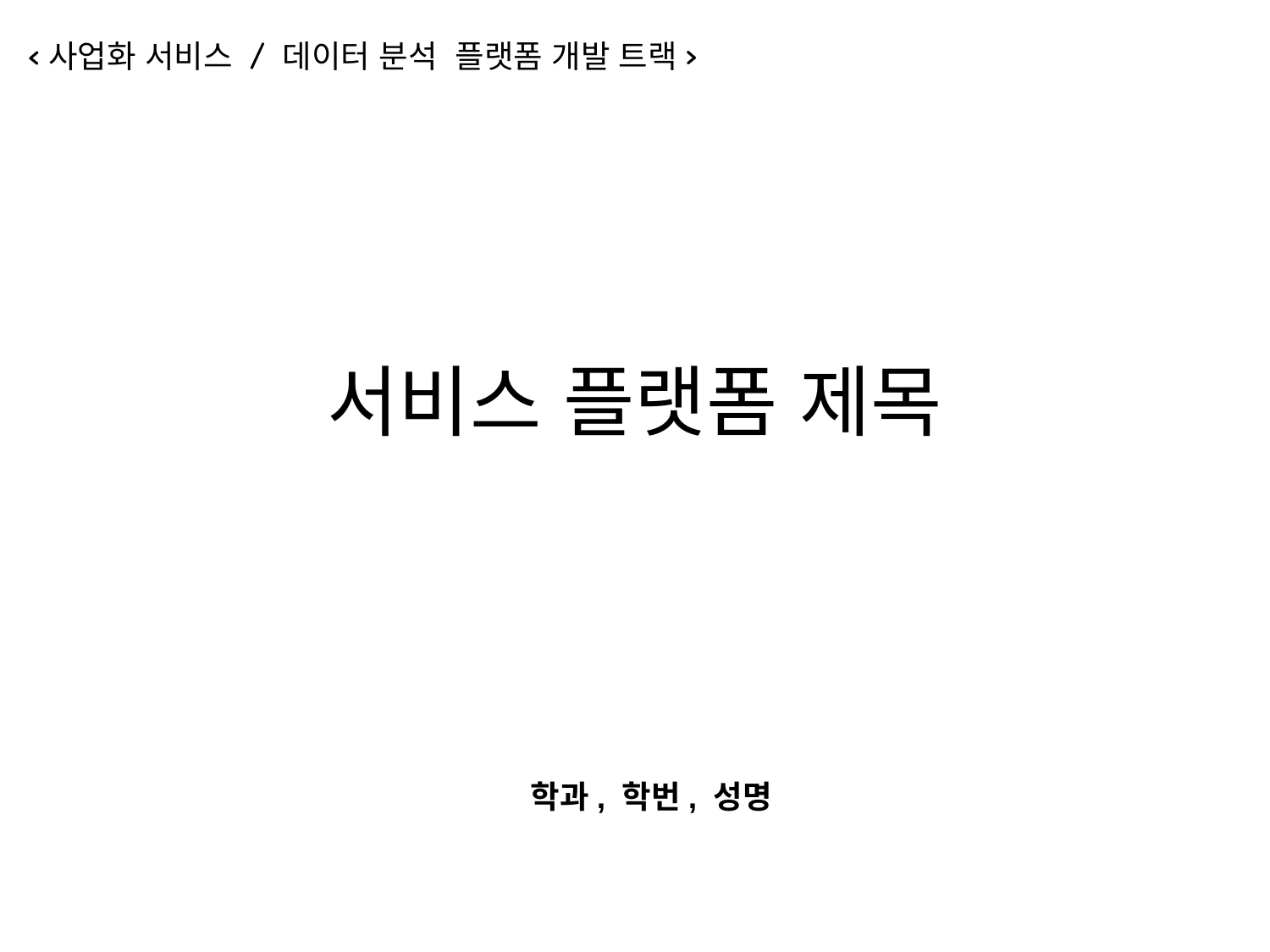

<사업화 서비스 / 데이터 분석  플랫폼 개발 트랙>
# 서비스 플랫폼 제목
학과, 학번, 성명